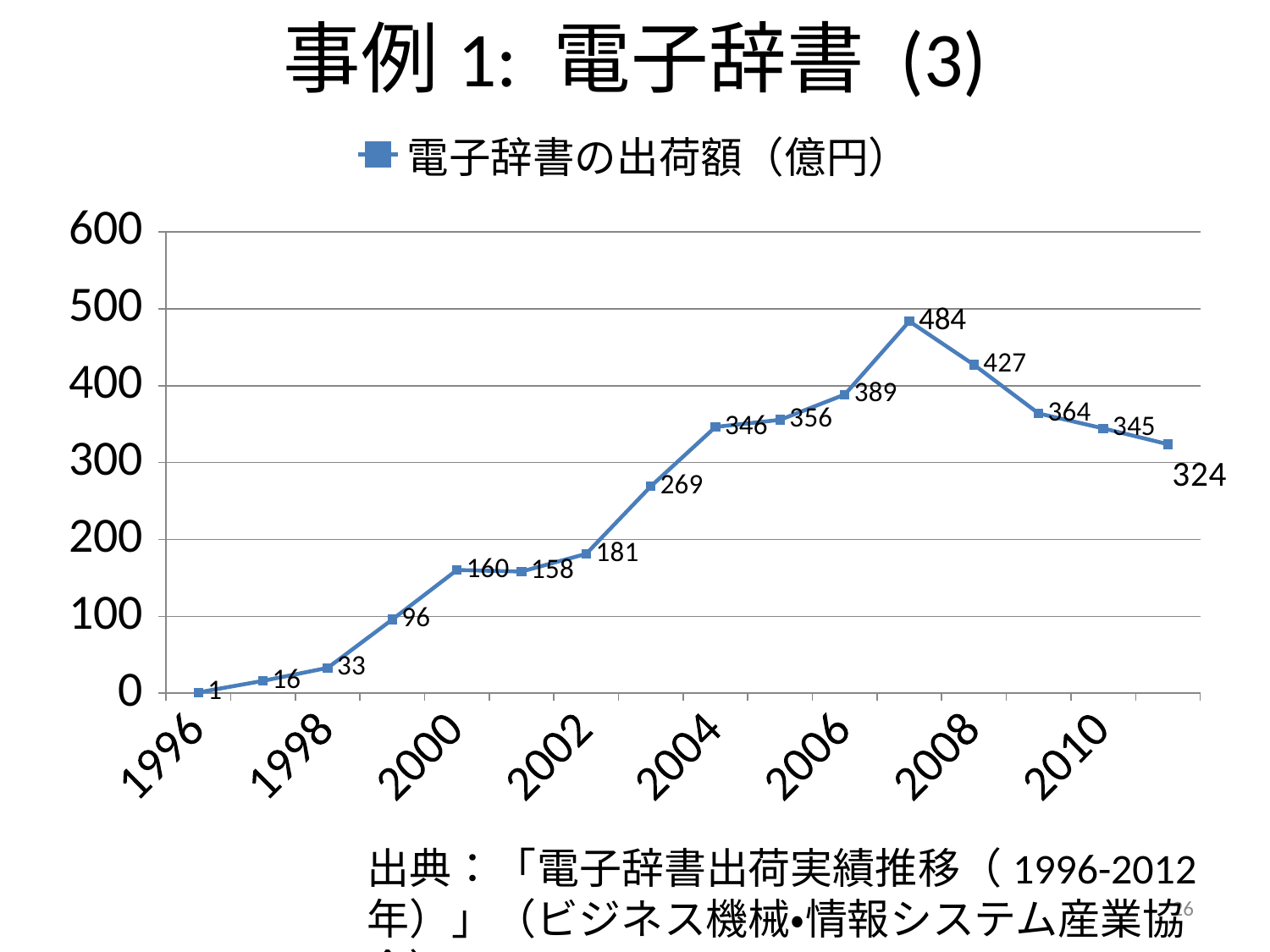

# 事例1: 電子辞書 (3)

### Chart

| Category | 電子辞書の出荷額（億円） |
|---|---|
| 1996 | 1.01 |
| 1997 | 16.02 |
| 1998 | 32.95 |
| 1999 | 95.77 |
| 2000 | 160.20999999999998 |
| 2001 | 158.16 |
| 2002 | 181.2 |
| 2003 | 269.07 |
| 2004 | 346.4099999999999 |
| 2005 | 355.6 |
| 2006 | 388.52 |
| 2007 | 483.71 |
| 2008 | 427.18 |
| 2009 | 363.8400000000001 |
| 2010 | 344.5 |
| 2011 | 323.91 |
出典：「電子辞書出荷実績推移（1996-2012年）」（ビジネス機械・情報システム産業協会）
26